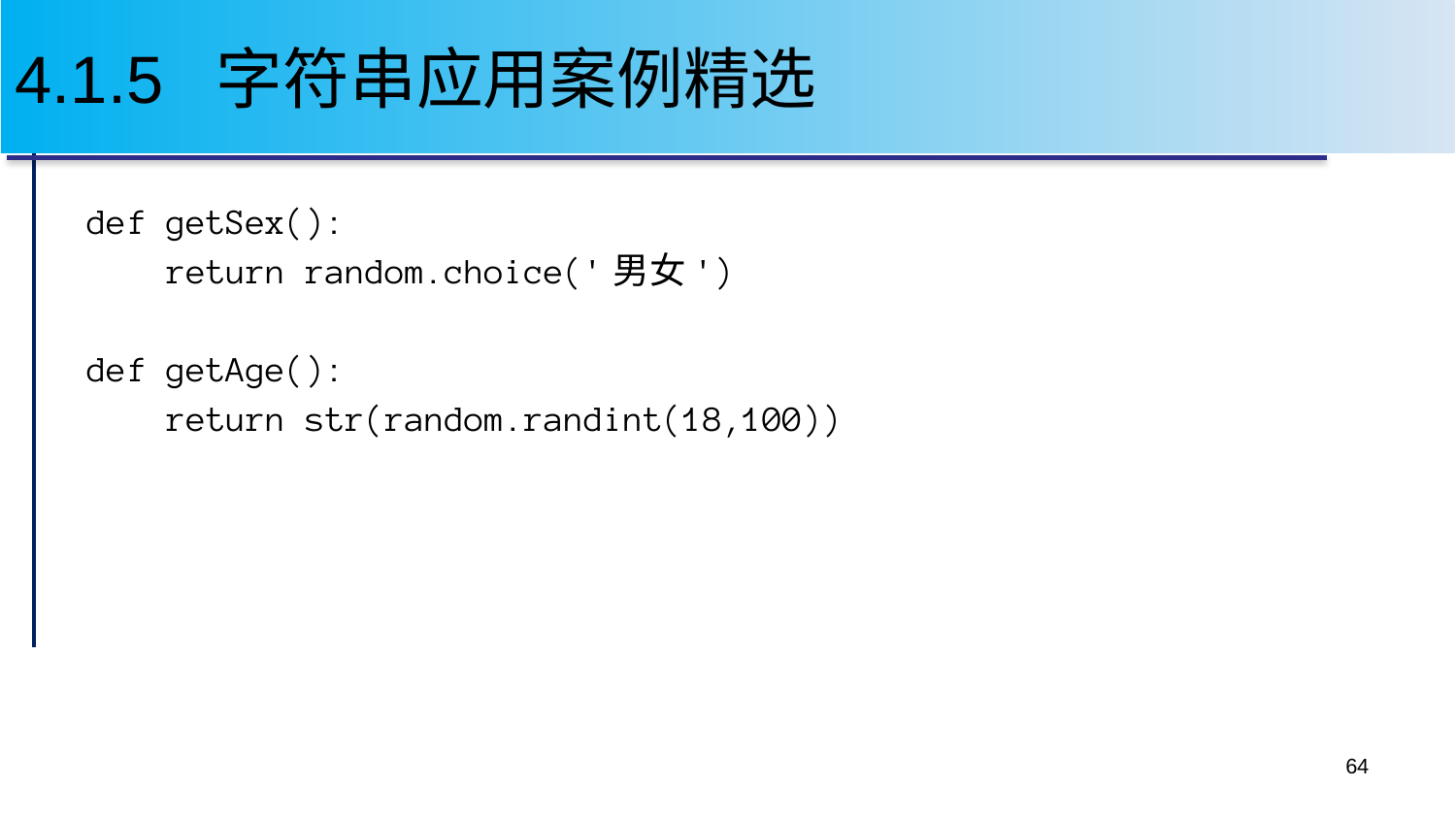

# 4.1.5  字符串应用案例精选
def getSex():
    return random.choice('男女')

def getAge():
    return str(random.randint(18,100))
64